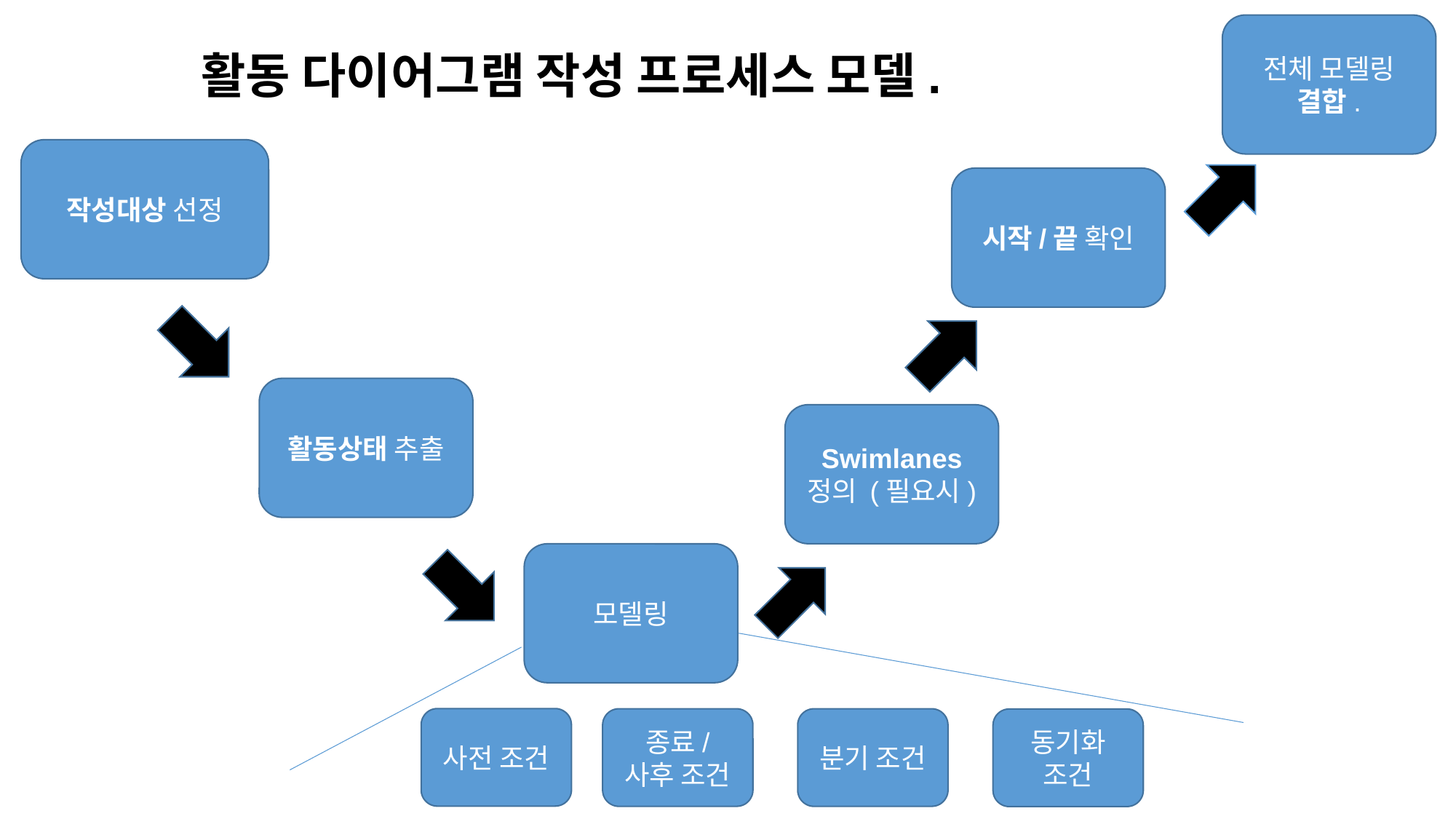

전체 모델링 결합.
활동 다이어그램 작성 프로세스 모델.
작성대상 선정

시작/끝 확인

활동상태 추출
Swimlanes 정의 (필요시)
모델링

사전 조건
종료/ 사후 조건
분기 조건
동기화 조건